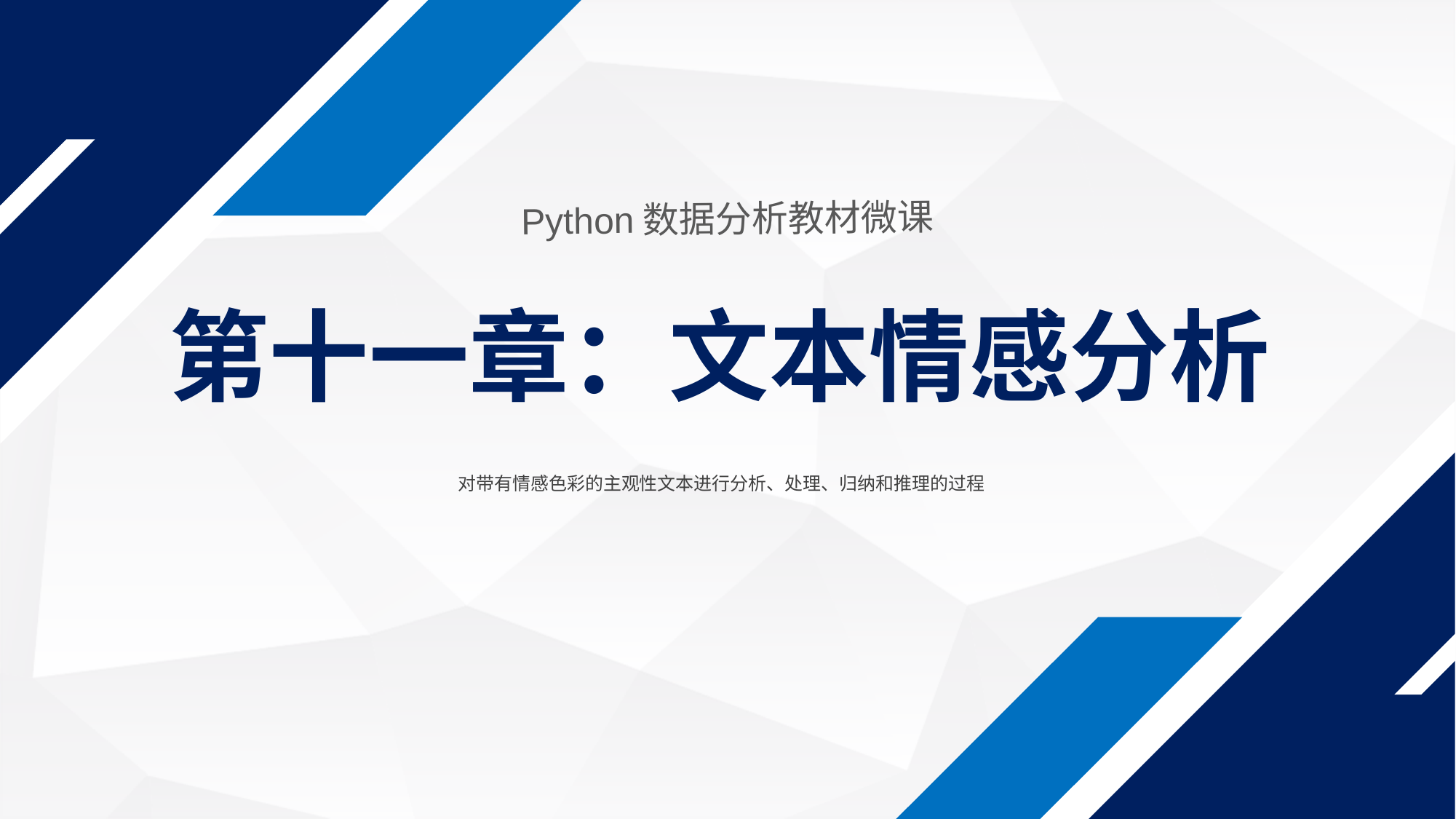

Python数据分析教材微课
第十一章：文本情感分析

对带有情感色彩的主观性文本进行分析、处理、归纳和推理的过程